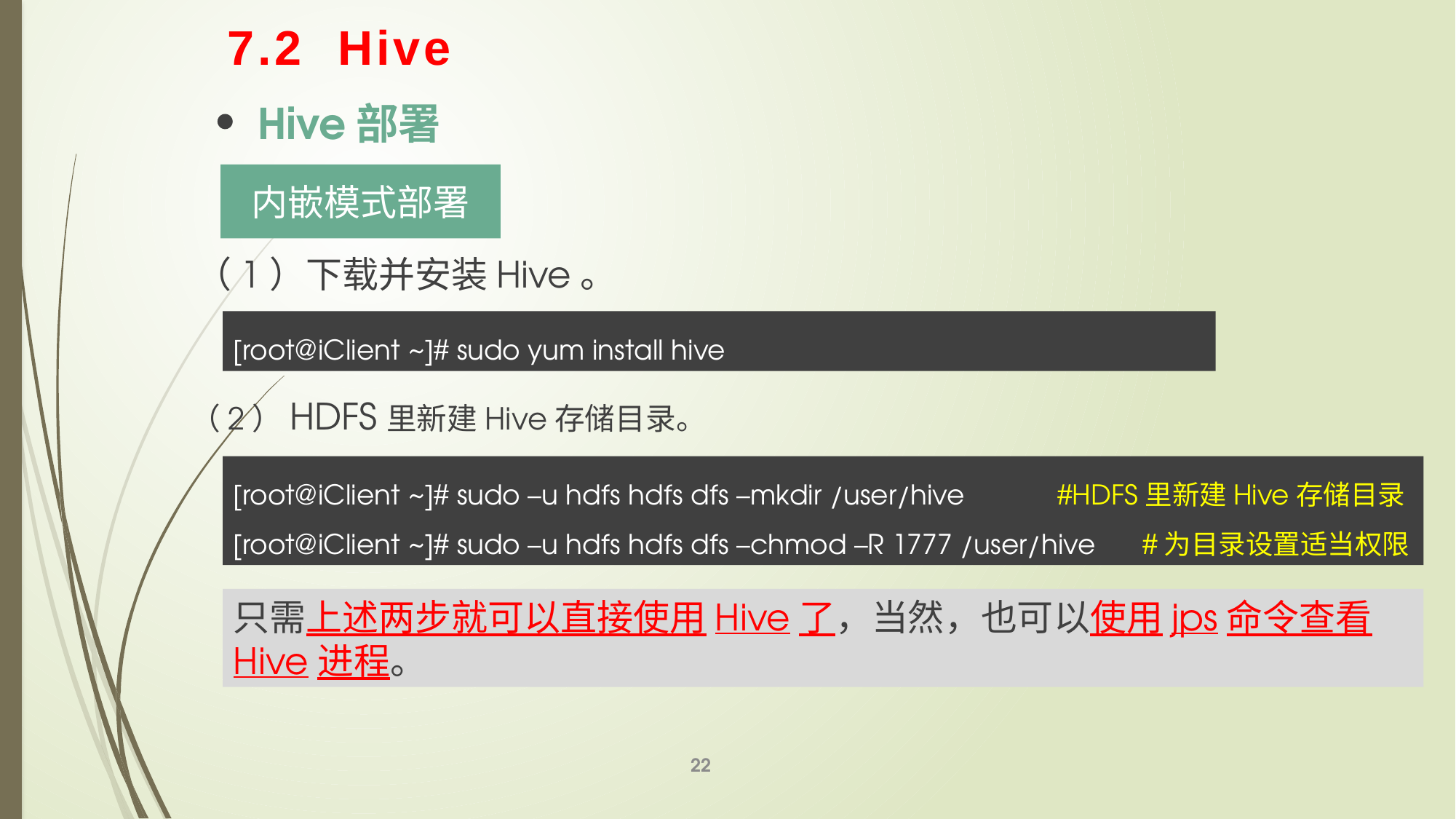

7.2  Hive
Hive部署

内嵌模式部署
（1）下载并安装Hive。
[root@iClient ~]# sudo yum install hive
（2）HDFS里新建Hive存储目录。
[root@iClient ~]# sudo –u hdfs hdfs dfs –mkdir /user/hive            #HDFS里新建Hive存储目录
[root@iClient ~]# sudo –u hdfs hdfs dfs –chmod –R 1777 /user/hive      #为目录设置适当权限
只需上述两步就可以直接使用Hive了，当然，也可以使用jps命令查看Hive进程。
22